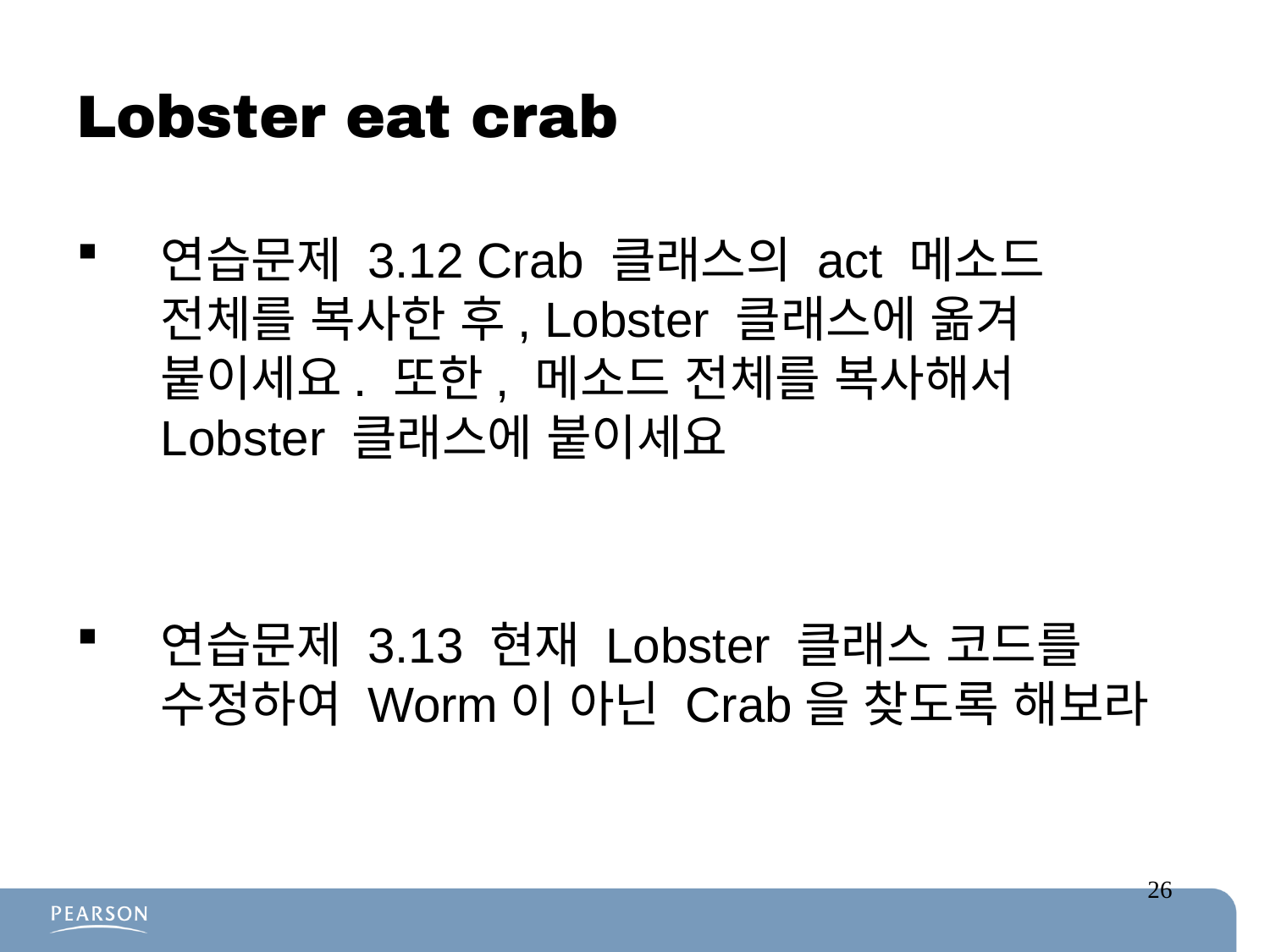

# Lobster eat crab
연습문제 3.12 Crab 클래스의 act 메소드 전체를 복사한 후, Lobster 클래스에 옮겨 붙이세요. 또한, 메소드 전체를 복사해서 Lobster 클래스에 붙이세요

연습문제 3.13 현재 Lobster 클래스 코드를 수정하여 Worm이 아닌 Crab을 찾도록 해보라
26